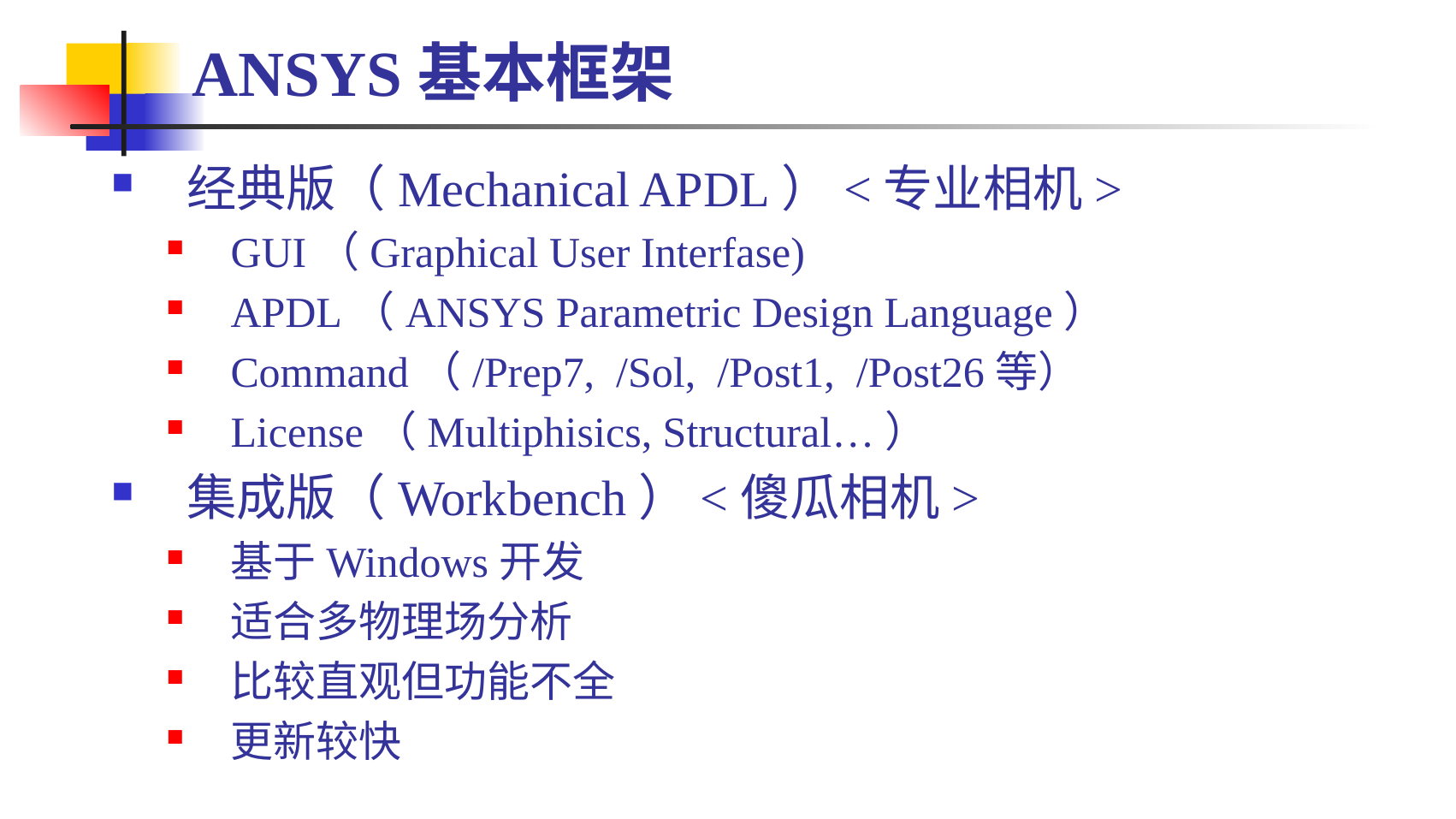

# ANSYS基本框架
经典版（Mechanical APDL）<专业相机>
GUI（Graphical User Interfase)
APDL（ANSYS Parametric Design Language）
Command（/Prep7,  /Sol,  /Post1,  /Post26等）
License（Multiphisics, Structural…）
集成版（Workbench）<傻瓜相机>
基于Windows开发
适合多物理场分析
比较直观但功能不全
更新较快